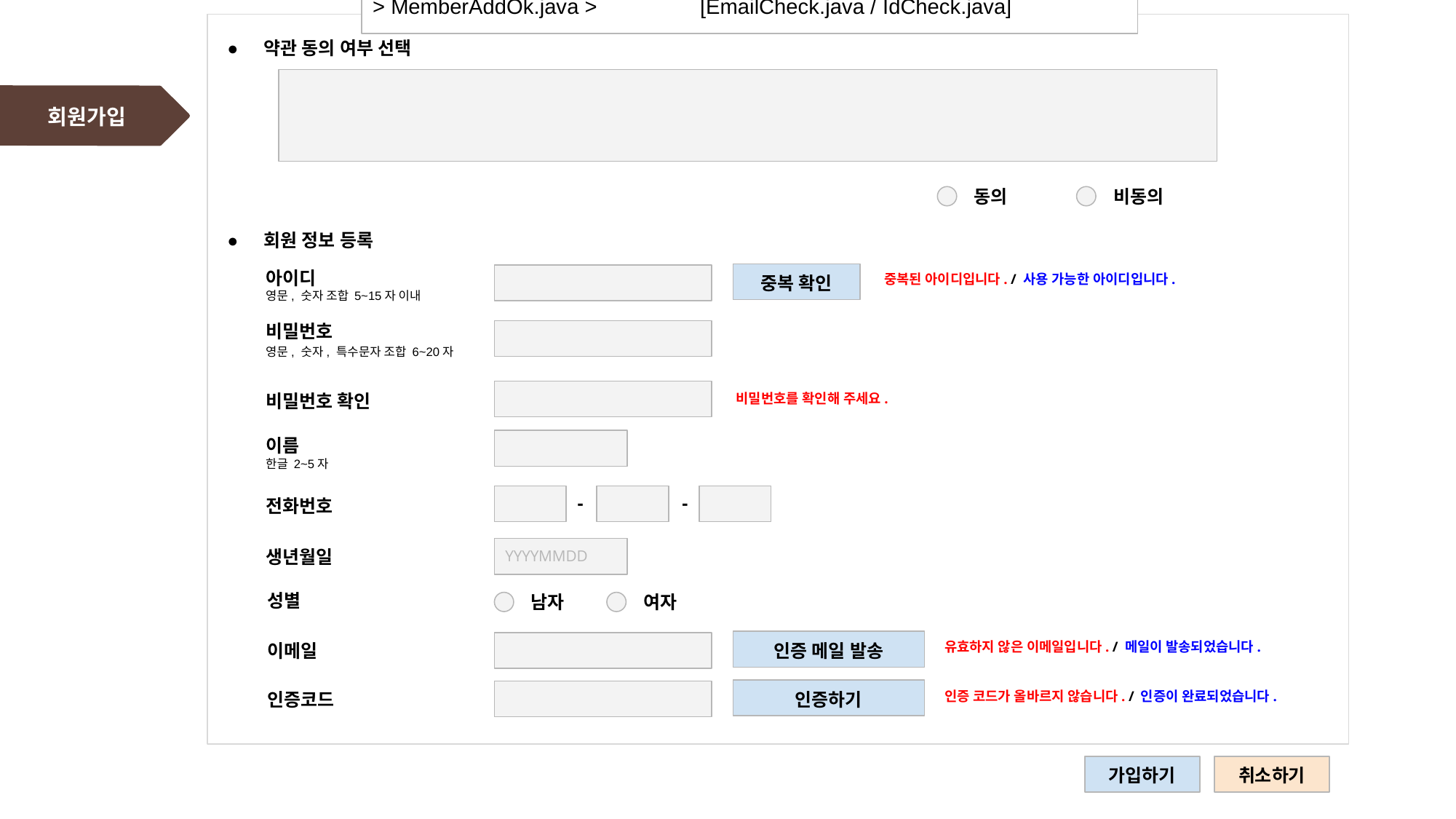

MemberAdd.java > memberadd.jsp / MemberDAO.java / MemberDTO.java
> MemberAddOk.java > 	[EmailCheck.java / IdCheck.java]

약관 동의 여부 선택

동의
비동의

회원 정보 등록
아이디
중복 확인
중복된 아이디입니다. / 사용 가능한 아이디입니다.

영문, 숫자 조합 5~15자 이내
비밀번호

영문, 숫자, 특수문자 조합 6~20자
비밀번호 확인

비밀번호를 확인해 주세요.
이름

한글 2~5자
-
-
전화번호

생년월일
YYYYMMDD

성별
남자
여자

인증 메일 발송
이메일
유효하지 않은 이메일입니다. / 메일이 발송되었습니다.

인증하기
인증코드
인증 코드가 올바르지 않습니다. / 인증이 완료되었습니다.

회원가입
가입하기

취소하기